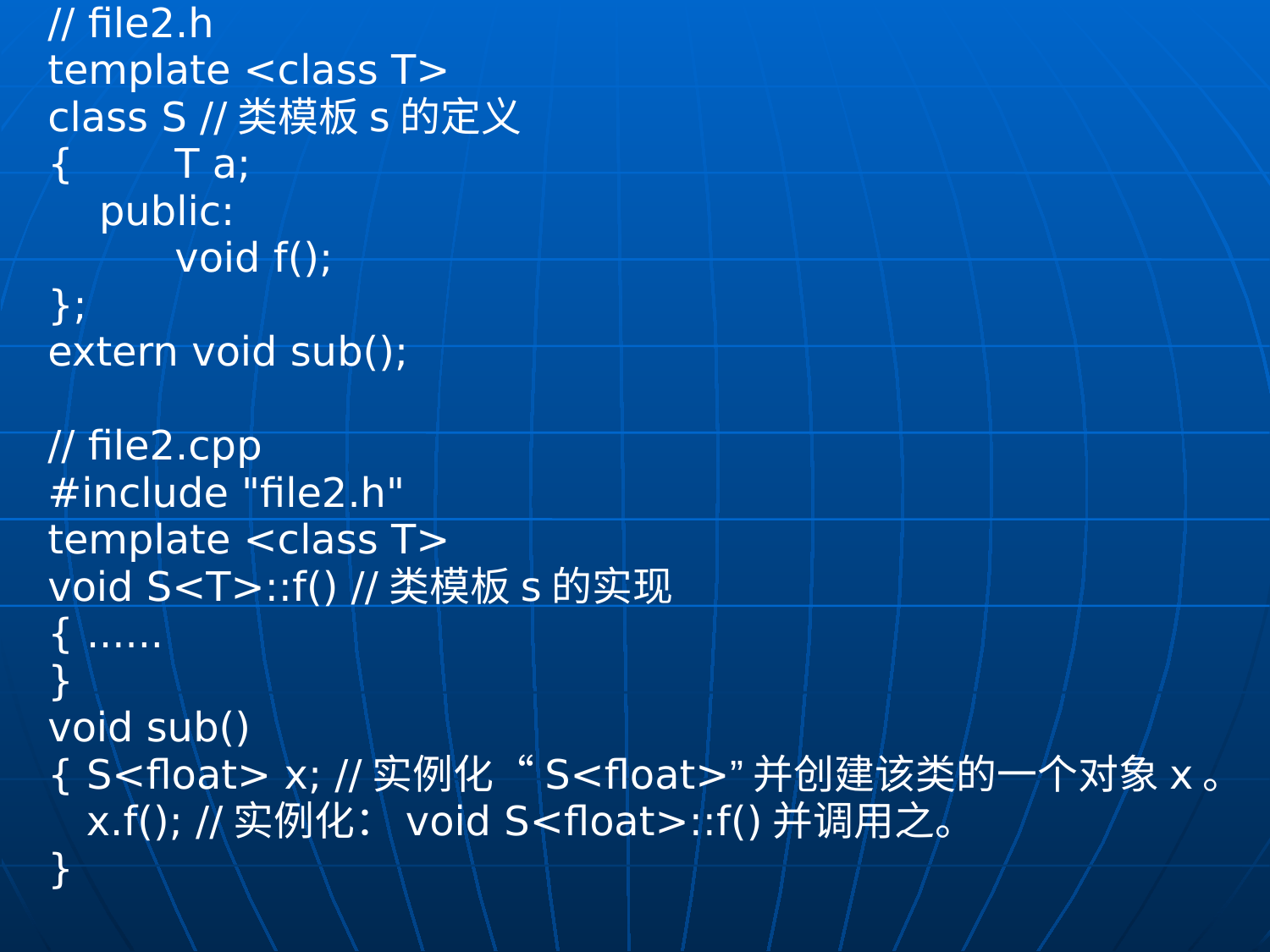

// file2.h
template <class T>
class S //类模板s的定义
{	T a;
    public:
	void f();
};
extern void sub();

// file2.cpp
#include "file2.h"
template <class T>
void S<T>::f() //类模板s的实现
{ ......
}
void sub()
{ S<float> x; //实例化“S<float>”并创建该类的一个对象x。
   x.f(); //实例化：void S<float>::f()并调用之。
}